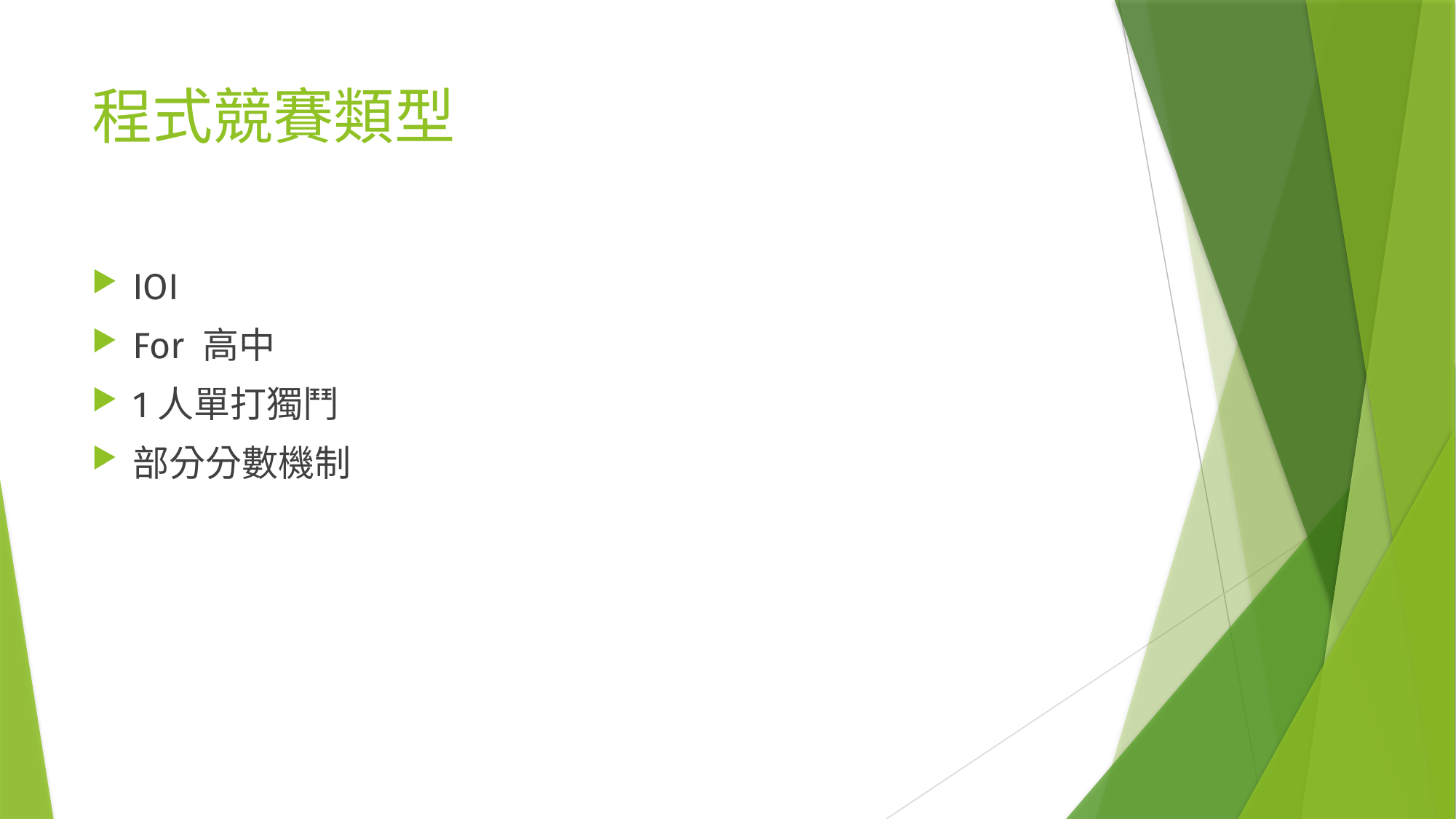

# 程式競賽類型
IOI
For 高中
1人單打獨鬥
部分分數機制